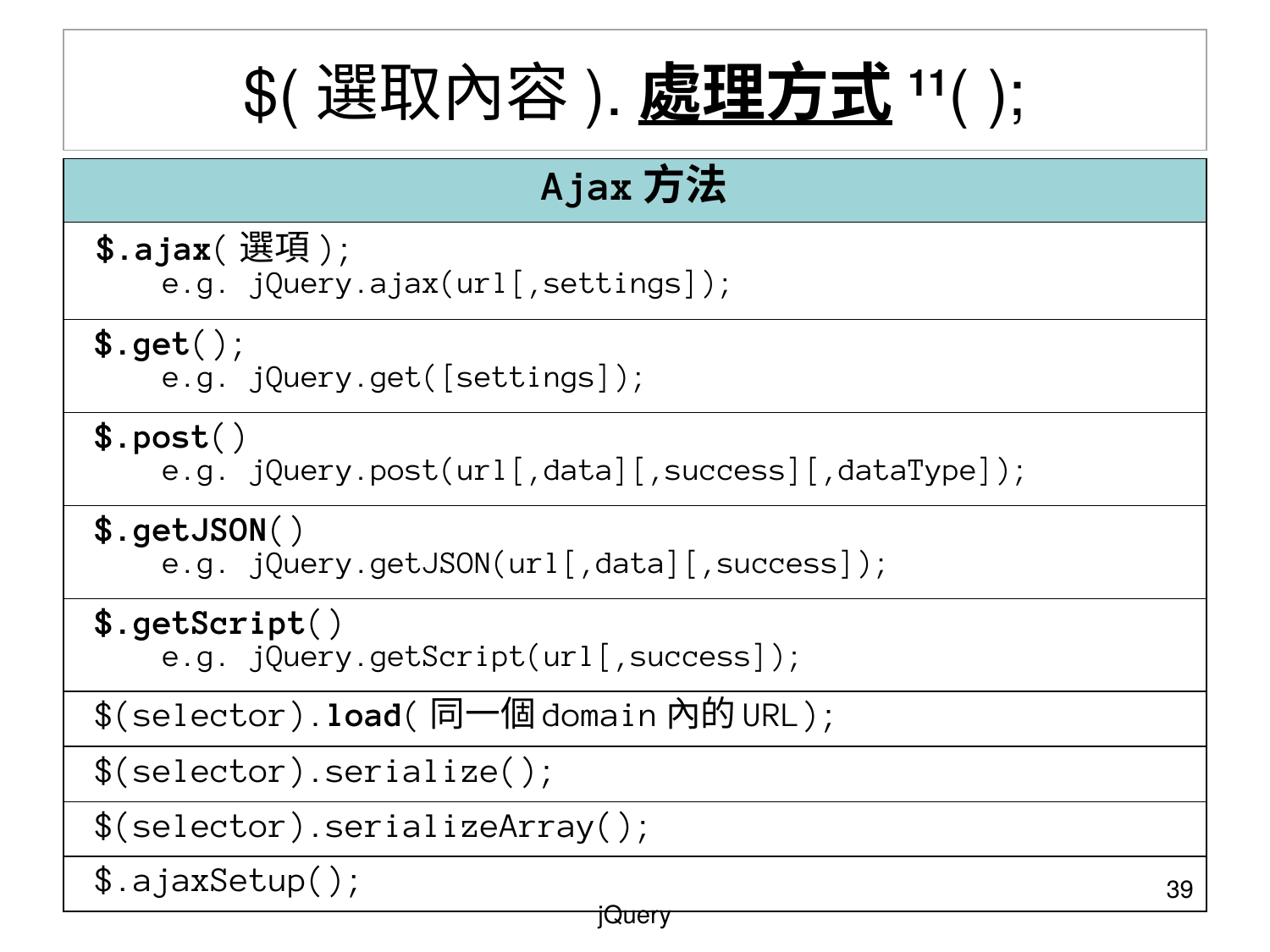

# $(選取內容).處理方式11( );
| Ajax方法 |
| --- |
| $.ajax(選項); e.g. jQuery.ajax(url[,settings]); |
| $.get(); e.g. jQuery.get([settings]); |
| $.post() e.g. jQuery.post(url[,data][,success][,dataType]); |
| $.getJSON() e.g. jQuery.getJSON(url[,data][,success]); |
| $.getScript() e.g. jQuery.getScript(url[,success]); |
| $(selector).load(同一個domain內的URL); |
| $(selector).serialize(); |
| $(selector).serializeArray(); |
| $.ajaxSetup(); |
39
jQuery